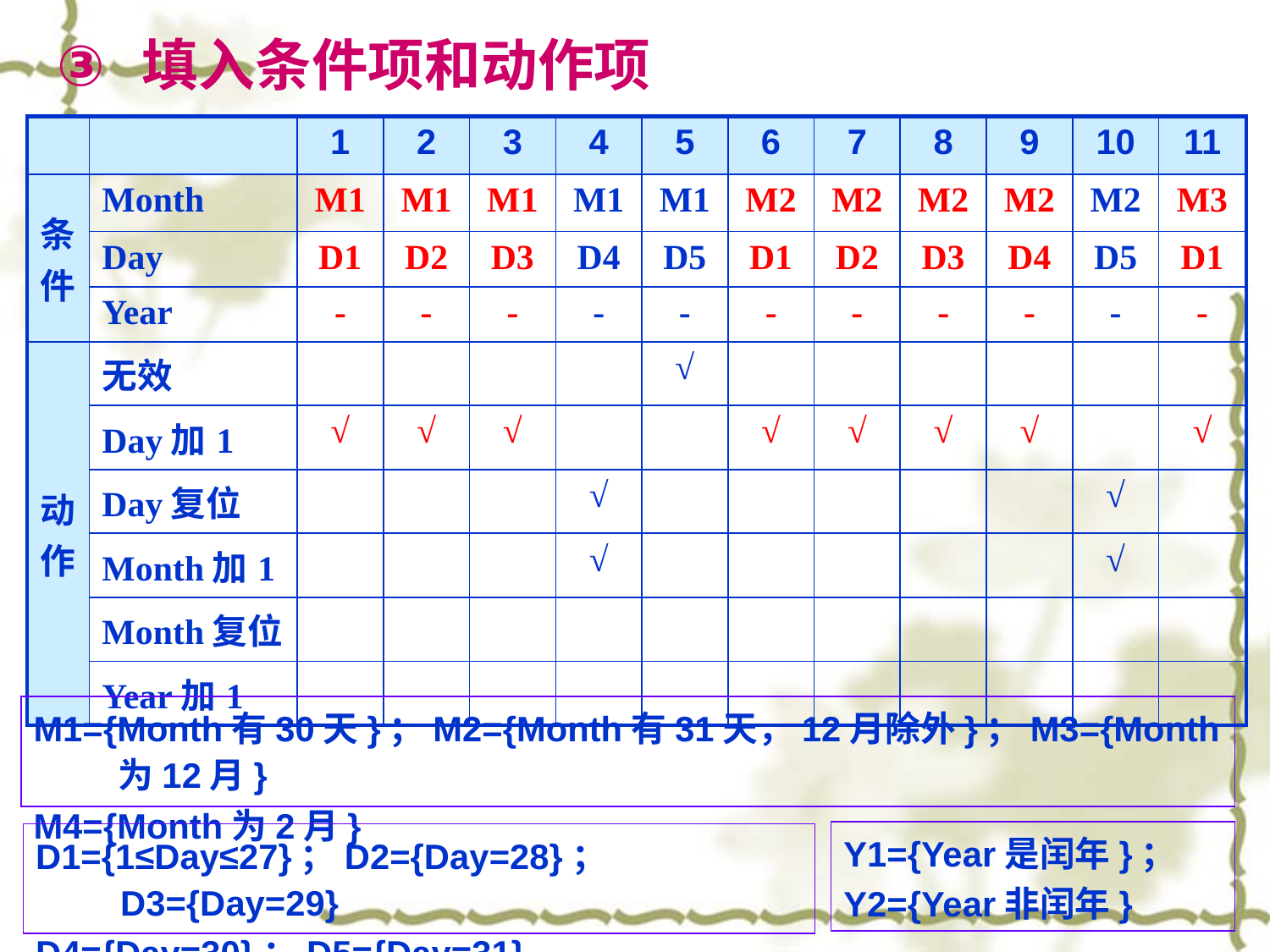

填入条件项和动作项
|  |  | 1 | 2 | 3 | 4 | 5 | 6 | 7 | 8 | 9 | 10 | 11 |
| --- | --- | --- | --- | --- | --- | --- | --- | --- | --- | --- | --- | --- |
| 条件 | Month | M1 | M1 | M1 | M1 | M1 | M2 | M2 | M2 | M2 | M2 | M3 |
|  | Day | D1 | D2 | D3 | D4 | D5 | D1 | D2 | D3 | D4 | D5 | D1 |
|  | Year | - | - | - | - | - | - | - | - | - | - | - |
| 动作 | 无效 |  |  |  |  | √ |  |  |  |  |  |  |
|  | Day加1 | √ | √ | √ |  |  | √ | √ | √ | √ |  | √ |
|  | Day复位 |  |  |  | √ |  |  |  |  |  | √ |  |
|  | Month加1 |  |  |  | √ |  |  |  |  |  | √ |  |
|  | Month复位 |  |  |  |  |  |  |  |  |  |  |  |
|  | Year加1 |  |  |  |  |  |  |  |  |  |  |  |
M1={Month有30天}；M2={Month有31天，12月除外}；M3={Month为12月}
M4={Month为2月}
Y1={Year是闰年}；
Y2={Year非闰年}
D1={1≤Day≤27}；D2={Day=28}；D3={Day=29}
D4={Day=30}；D5={Day=31}